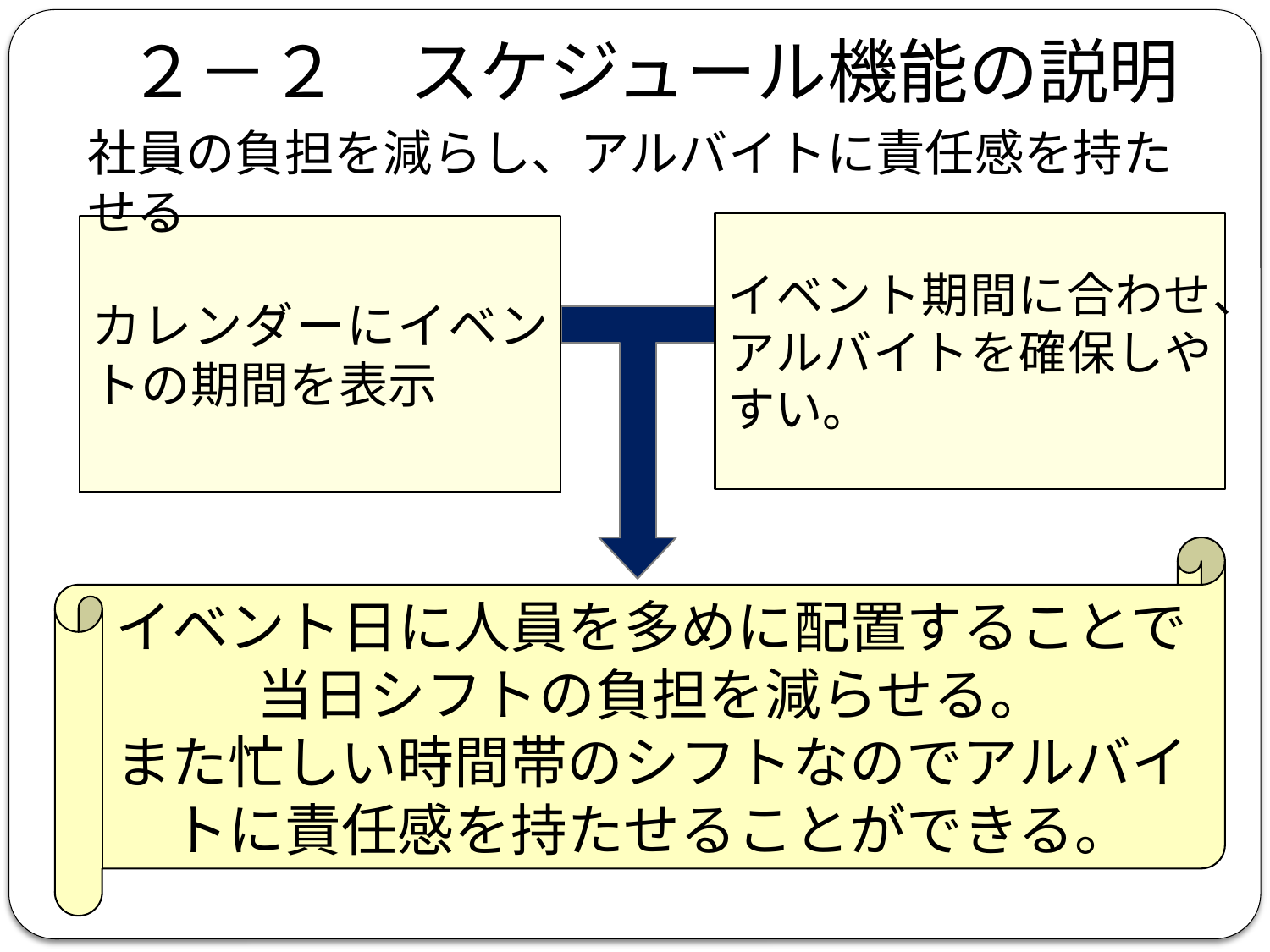

# ２－２　スケジュール機能の説明
社員の負担を減らし、アルバイトに責任感を持たせる
イベント期間に合わせ、アルバイトを確保しやすい。

カレンダーにイベントの期間を表示

イベント日に人員を多めに配置することで当日シフトの負担を減らせる。
また忙しい時間帯のシフトなのでアルバイトに責任感を持たせることができる。